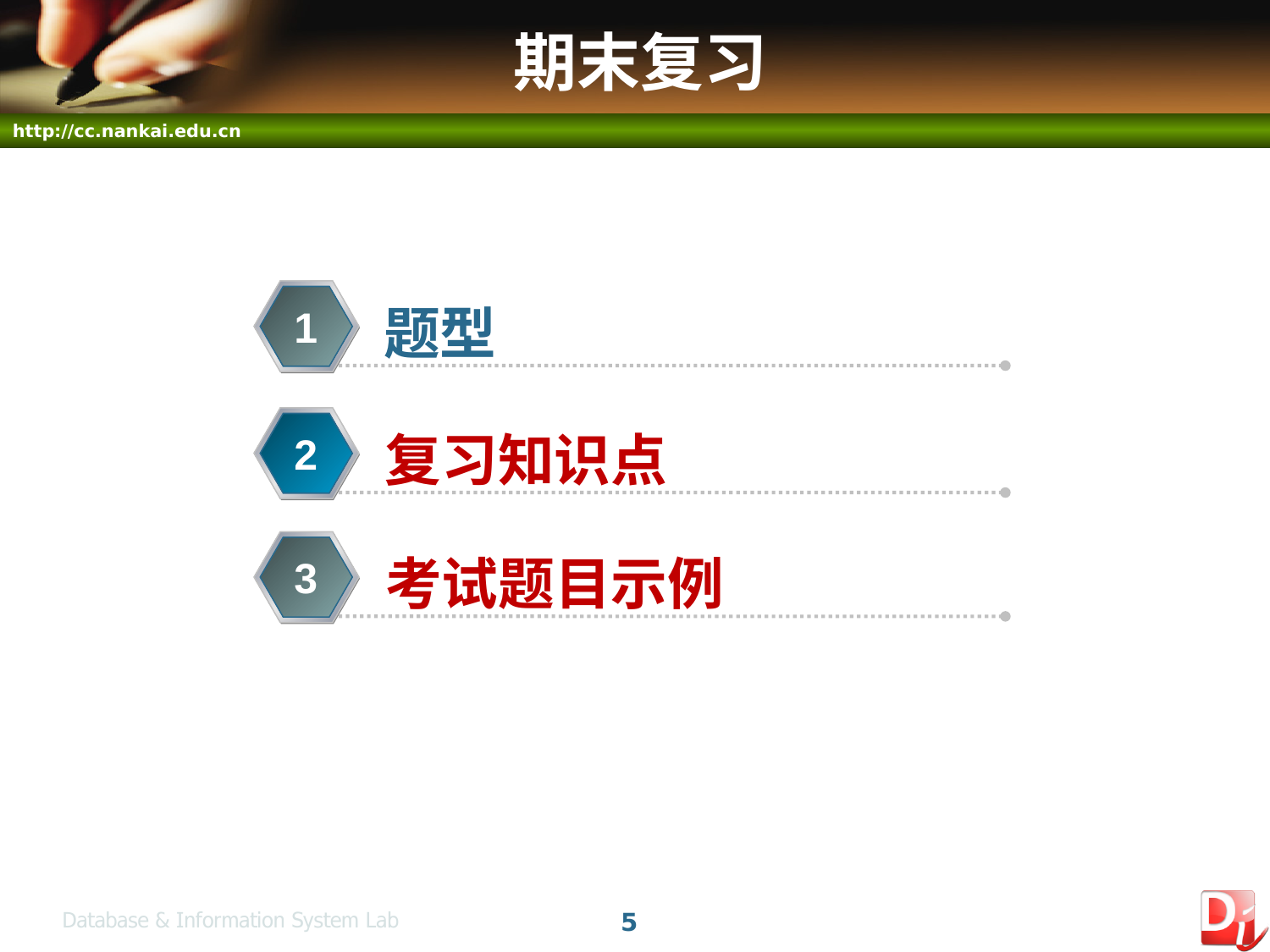

# 期末复习

题型
1

复习知识点
2

考试题目示例
3

5
Database & Information System Lab